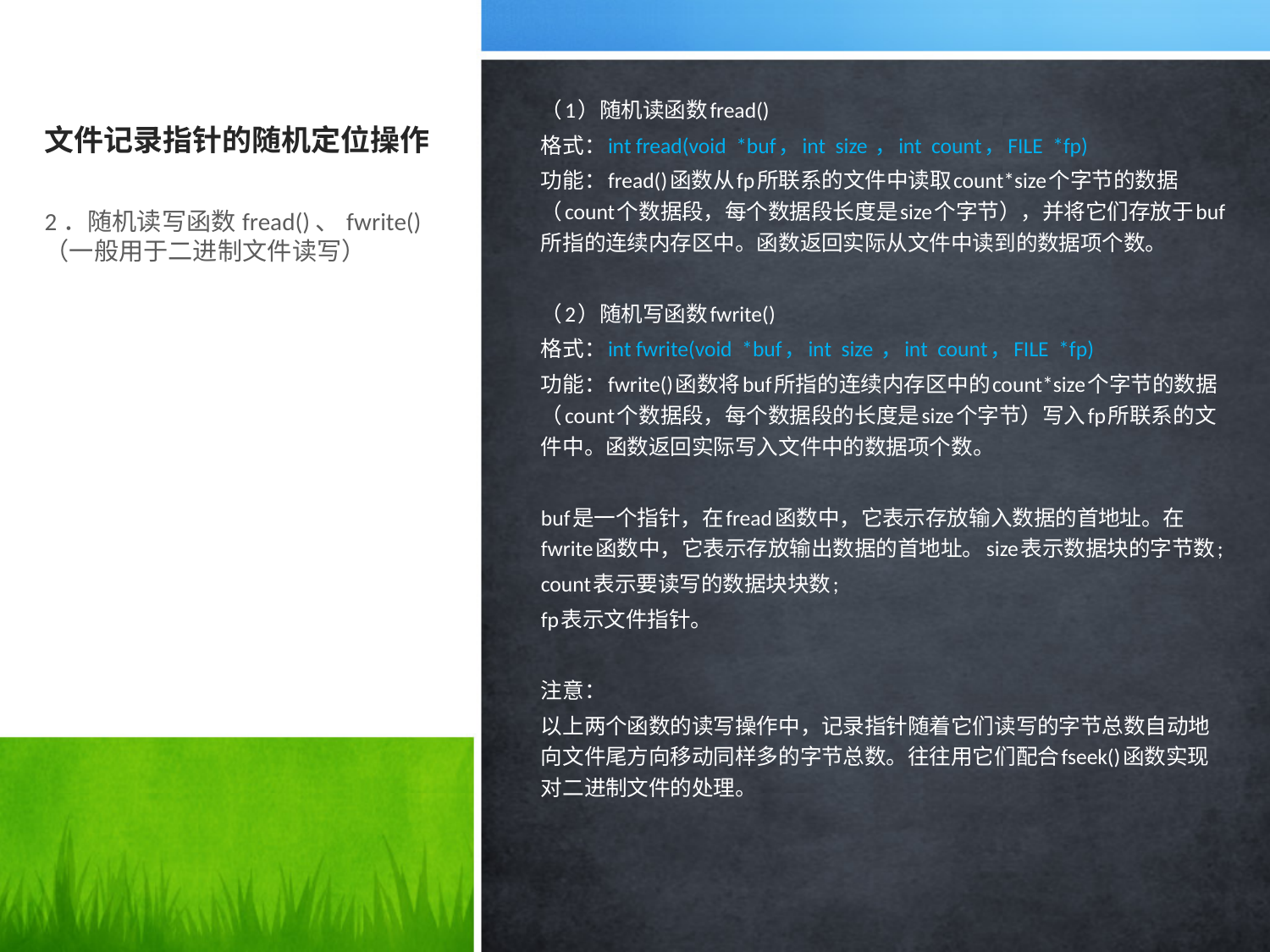

# 文件记录指针的随机定位操作
（1）随机读函数fread()
格式：int fread(void  *buf，int  size ，int  count，FILE  *fp)
功能：fread()函数从fp所联系的文件中读取count*size个字节的数据（count个数据段，每个数据段长度是size个字节），并将它们存放于buf所指的连续内存区中。函数返回实际从文件中读到的数据项个数。

（2）随机写函数fwrite()
格式：int fwrite(void  *buf，int  size ，int  count，FILE  *fp)
功能：fwrite()函数将buf所指的连续内存区中的count*size个字节的数据（count个数据段，每个数据段的长度是size个字节）写入fp所联系的文件中。函数返回实际写入文件中的数据项个数。

buf是一个指针，在fread函数中，它表示存放输入数据的首地址。在fwrite函数中，它表示存放输出数据的首地址。size表示数据块的字节数;
count表示要读写的数据块块数;
fp表示文件指针。

注意：
以上两个函数的读写操作中，记录指针随着它们读写的字节总数自动地向文件尾方向移动同样多的字节总数。往往用它们配合fseek()函数实现对二进制文件的处理。

2．随机读写函数fread()、fwrite()（一般用于二进制文件读写）